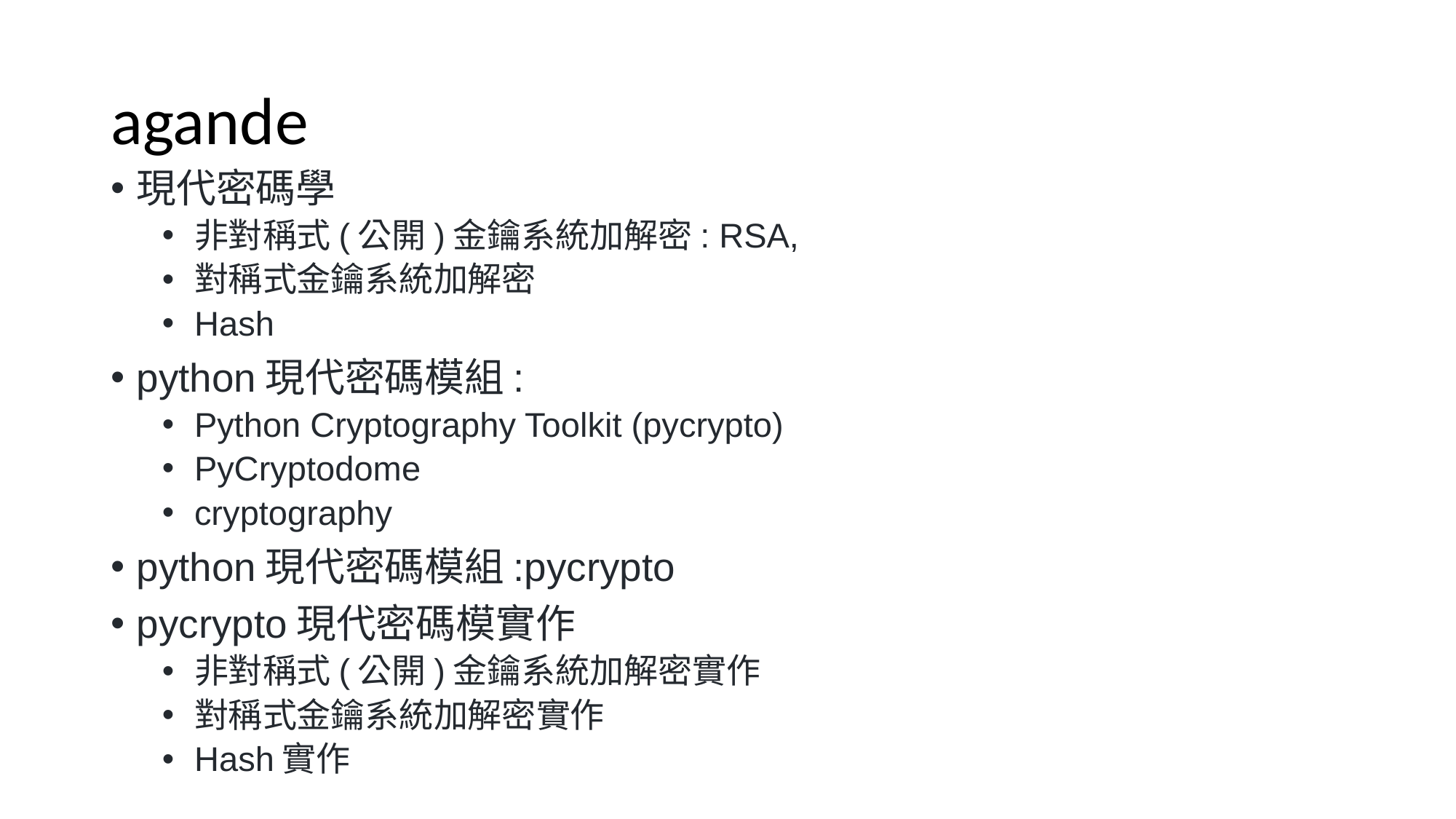

# agande
現代密碼學
非對稱式(公開)金鑰系統加解密: RSA,
對稱式金鑰系統加解密
Hash
python現代密碼模組:
Python Cryptography Toolkit (pycrypto)
PyCryptodome
cryptography
python現代密碼模組:pycrypto
pycrypto現代密碼模實作
非對稱式(公開)金鑰系統加解密實作
對稱式金鑰系統加解密實作
Hash實作